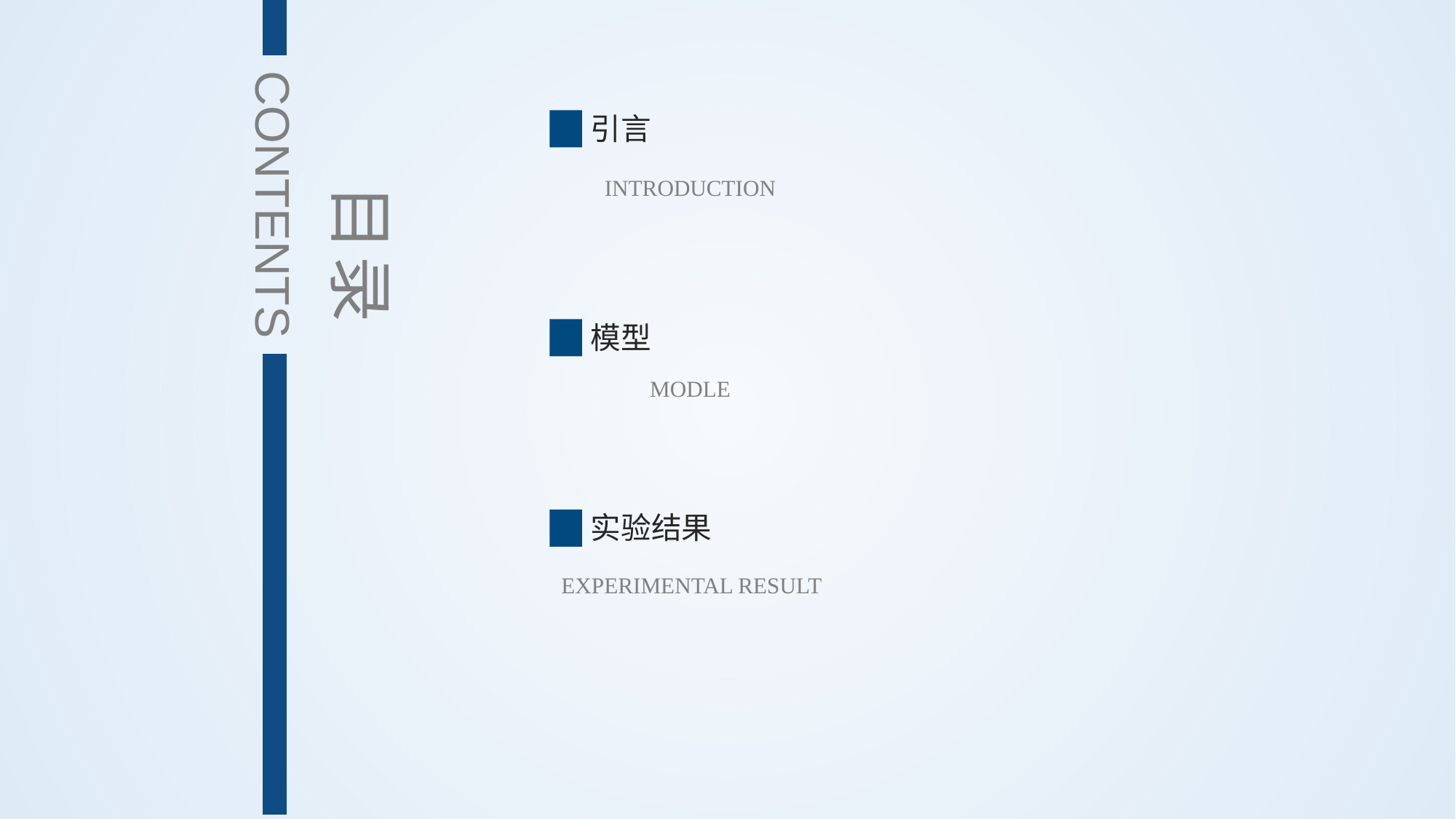

CONTENTS
引言

INTRODUCTION
目录
模型

MODLE
实验结果

EXPERIMENTAL RESULT